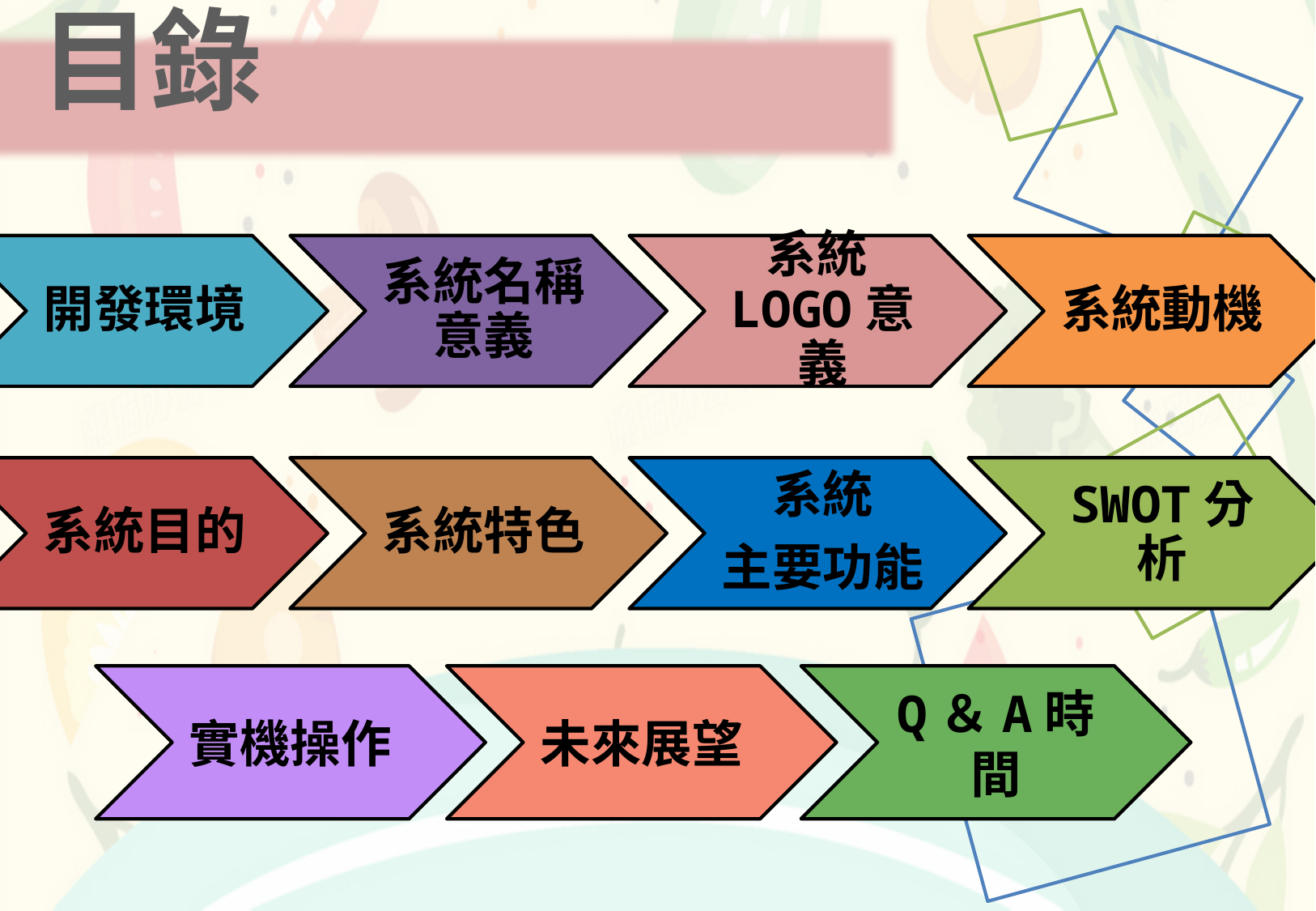

目錄

開發環境
系統名稱意義
系統LOGO意義
系統動機
系統目的
系統特色
系統
主要功能
SWOT分析
實機操作
未來展望
Q＆A時間